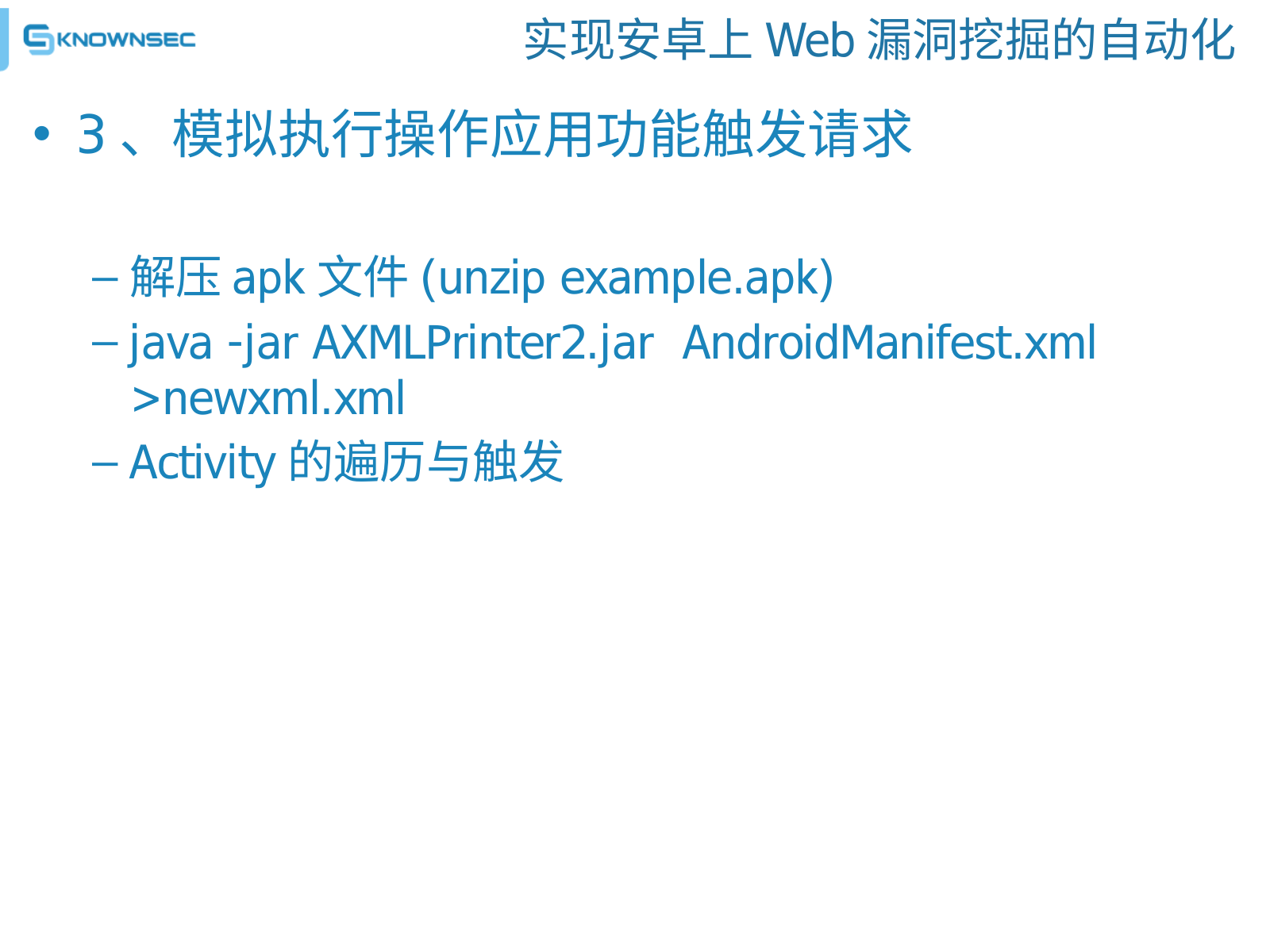

# 实现安卓上Web漏洞挖掘的自动化
3、模拟执行操作应用功能触发请求

解压apk文件(unzip example.apk)
java -jar AXMLPrinter2.jar  AndroidManifest.xml  >newxml.xml
Activity的遍历与触发